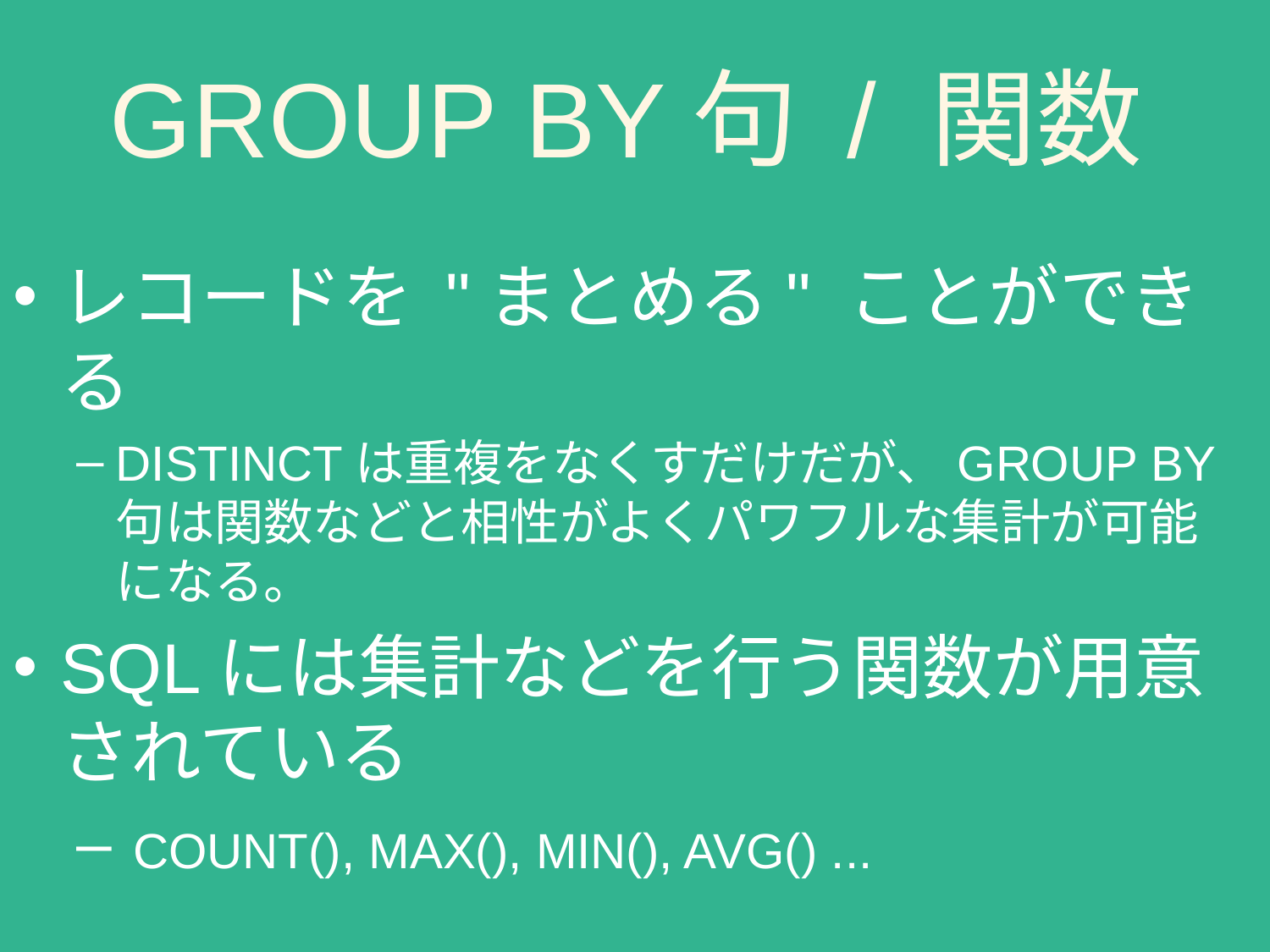

# GROUP BY句 / 関数
レコードを "まとめる" ことができる
DISTINCTは重複をなくすだけだが、GROUP BY句は関数などと相性がよくパワフルな集計が可能になる。
SQLには集計などを行う関数が用意されている
 COUNT(), MAX(), MIN(), AVG() ...